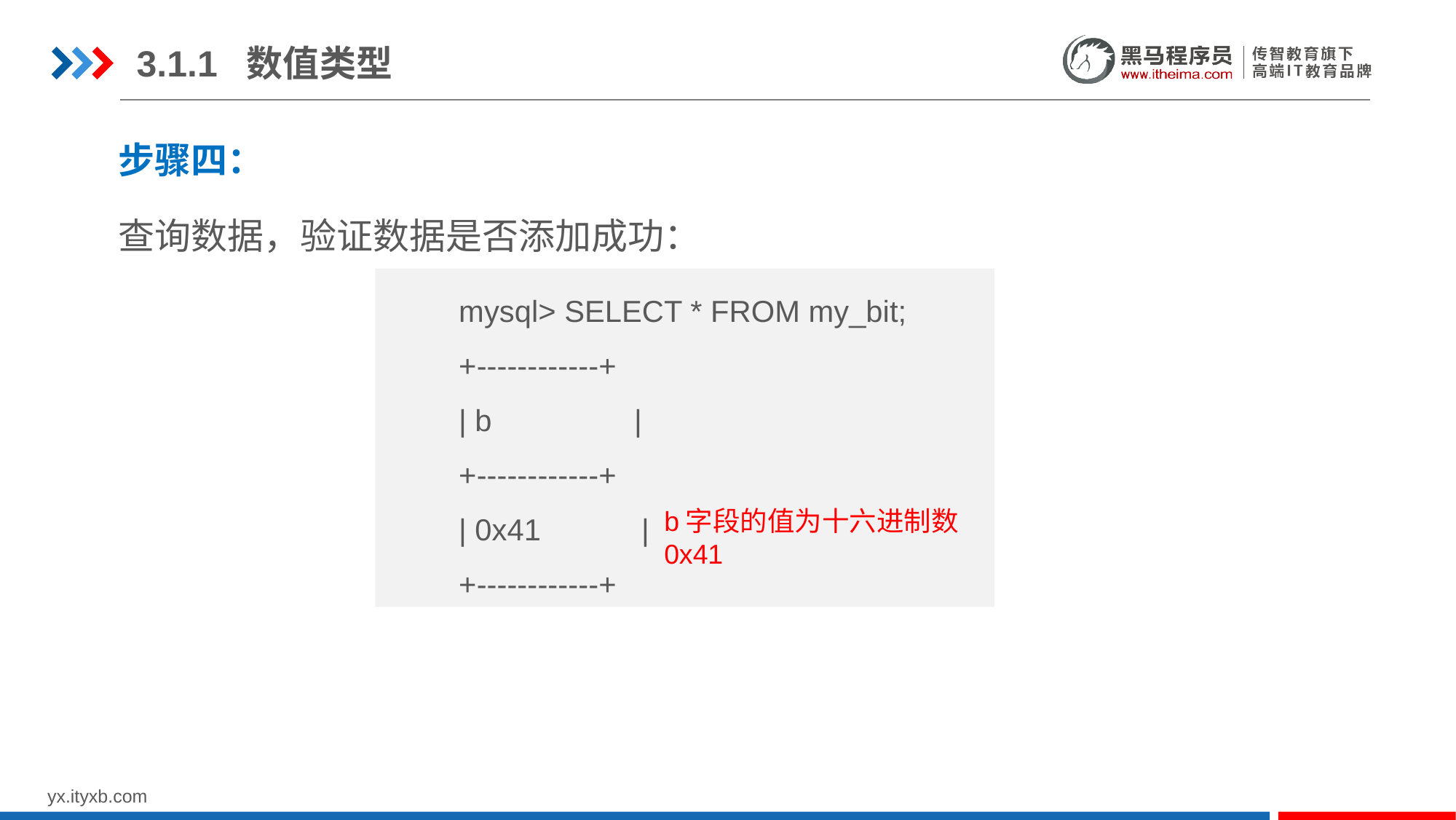

3.1.1  数值类型
步骤四：
查询数据，验证数据是否添加成功：
mysql> SELECT * FROM my_bit;
+------------+
| b                 |
+------------+
| 0x41            |
+------------+
b字段的值为十六进制数0x41